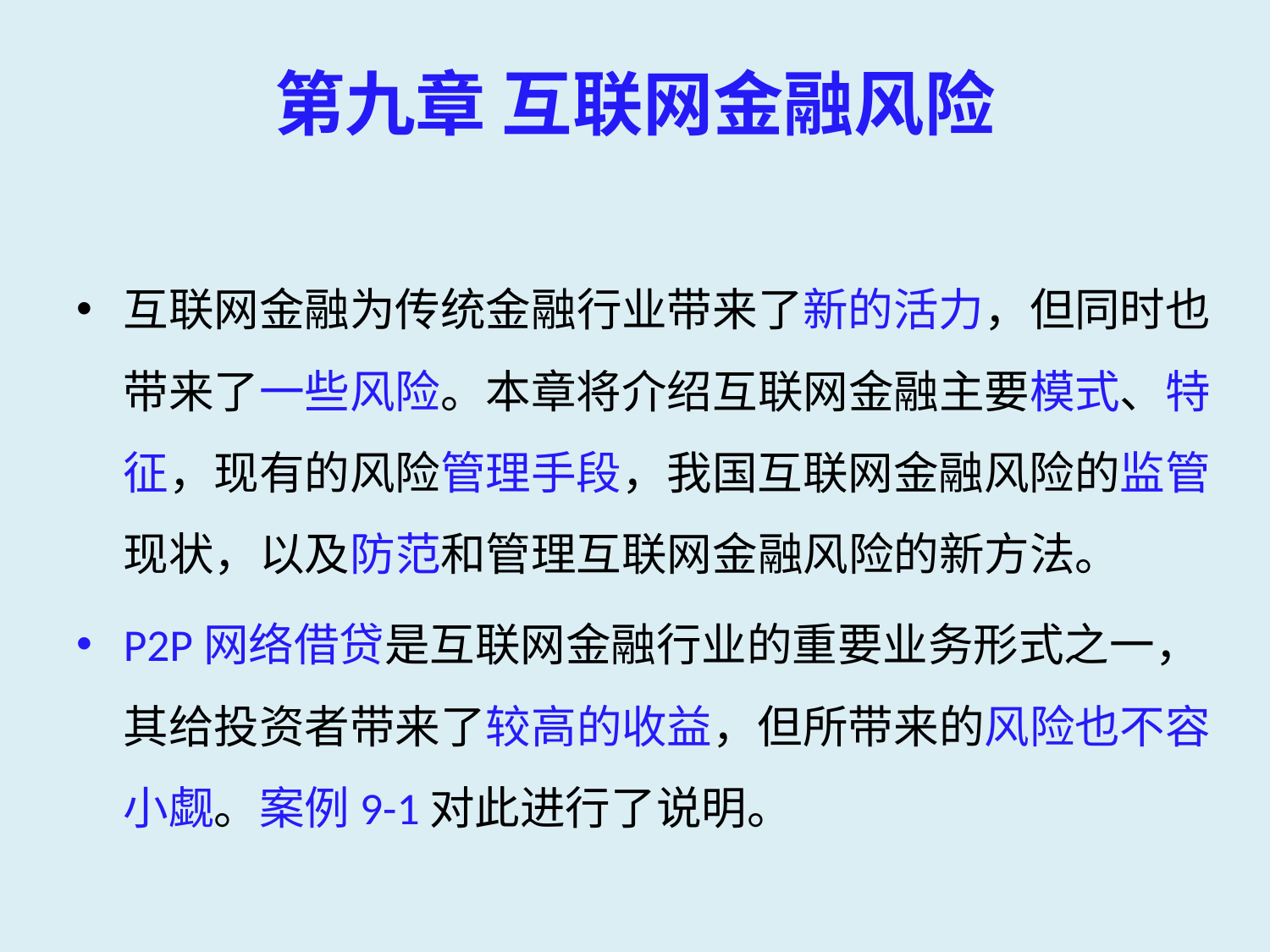

# 第九章 互联网金融风险

互联网金融为传统金融行业带来了新的活力，但同时也带来了一些风险。本章将介绍互联网金融主要模式、特征，现有的风险管理手段，我国互联网金融风险的监管现状，以及防范和管理互联网金融风险的新方法。
P2P网络借贷是互联网金融行业的重要业务形式之一，其给投资者带来了较高的收益，但所带来的风险也不容小觑。案例9-1对此进行了说明。
3